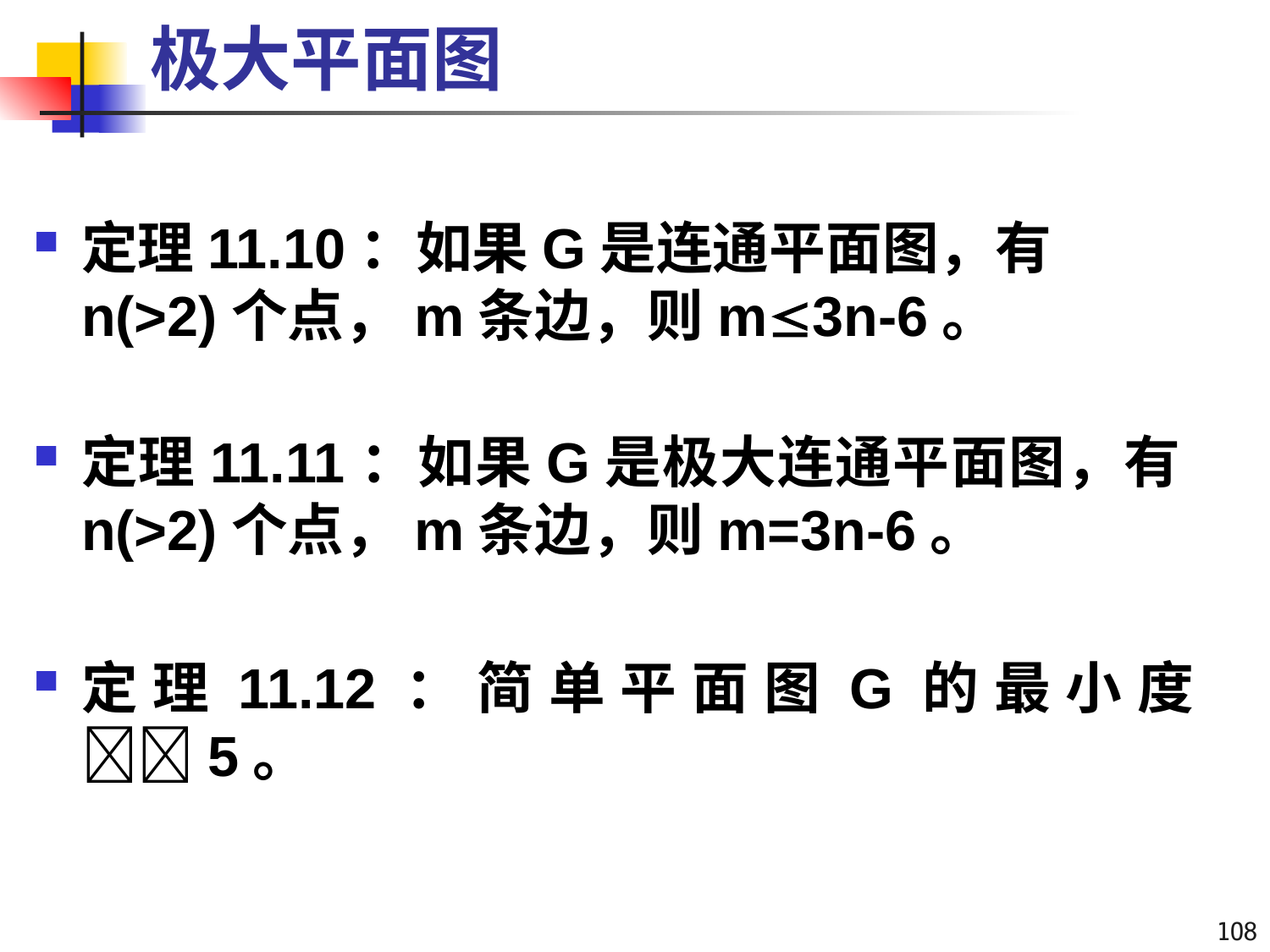

# 极大平面图

定理11.10：如果G是连通平面图，有n(>2)个点，m条边，则m≤3n-6。
定理11.11：如果G是极大连通平面图，有n(>2)个点，m条边，则m=3n-6。

定理11.12：简单平面图G的最小度δ≤5。
108